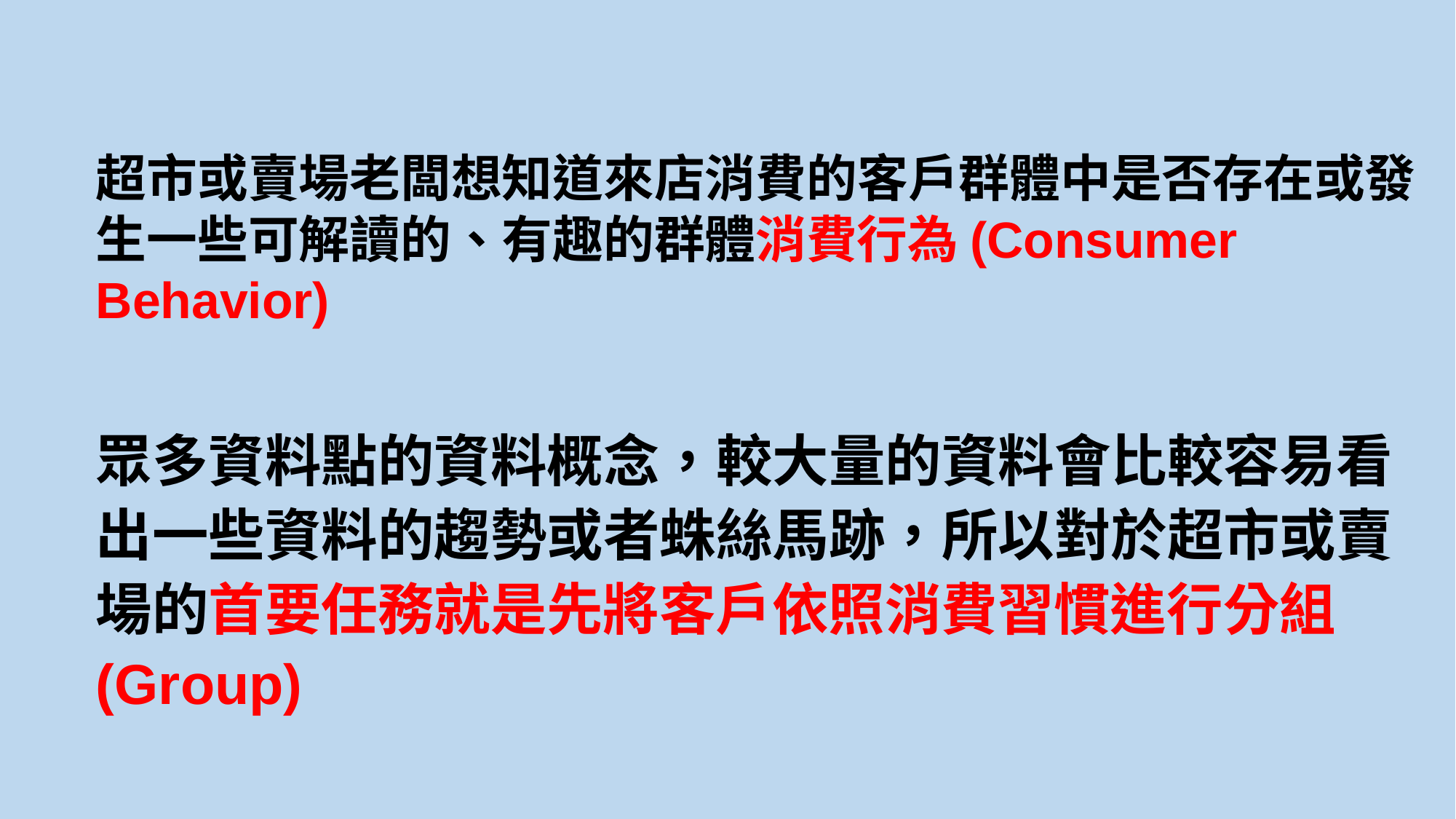

超市或賣場老闆想知道來店消費的客戶群體中是否存在或發生一些可解讀的、有趣的群體消費行為(Consumer Behavior)

眾多資料點的資料概念，較大量的資料會比較容易看出一些資料的趨勢或者蛛絲馬跡，所以對於超市或賣場的首要任務就是先將客戶依照消費習慣進行分組(Group)